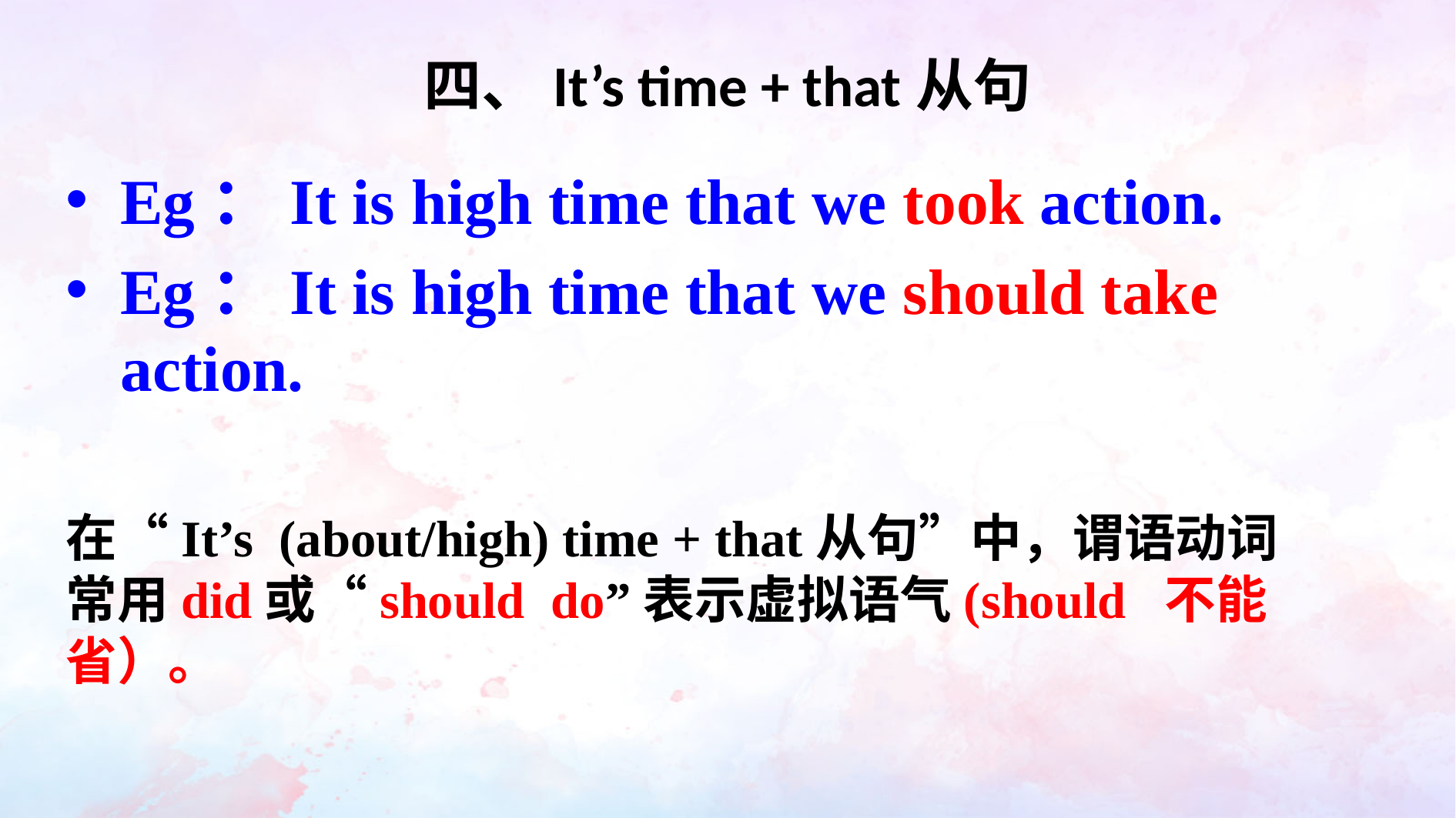

四、It’s time + that从句
Eg：It is high time that we took action.
Eg：It is high time that we should take action.
在“It’s  (about/high) time + that从句”中，谓语动词常用did或“should  do”表示虚拟语气(should  不能省）。